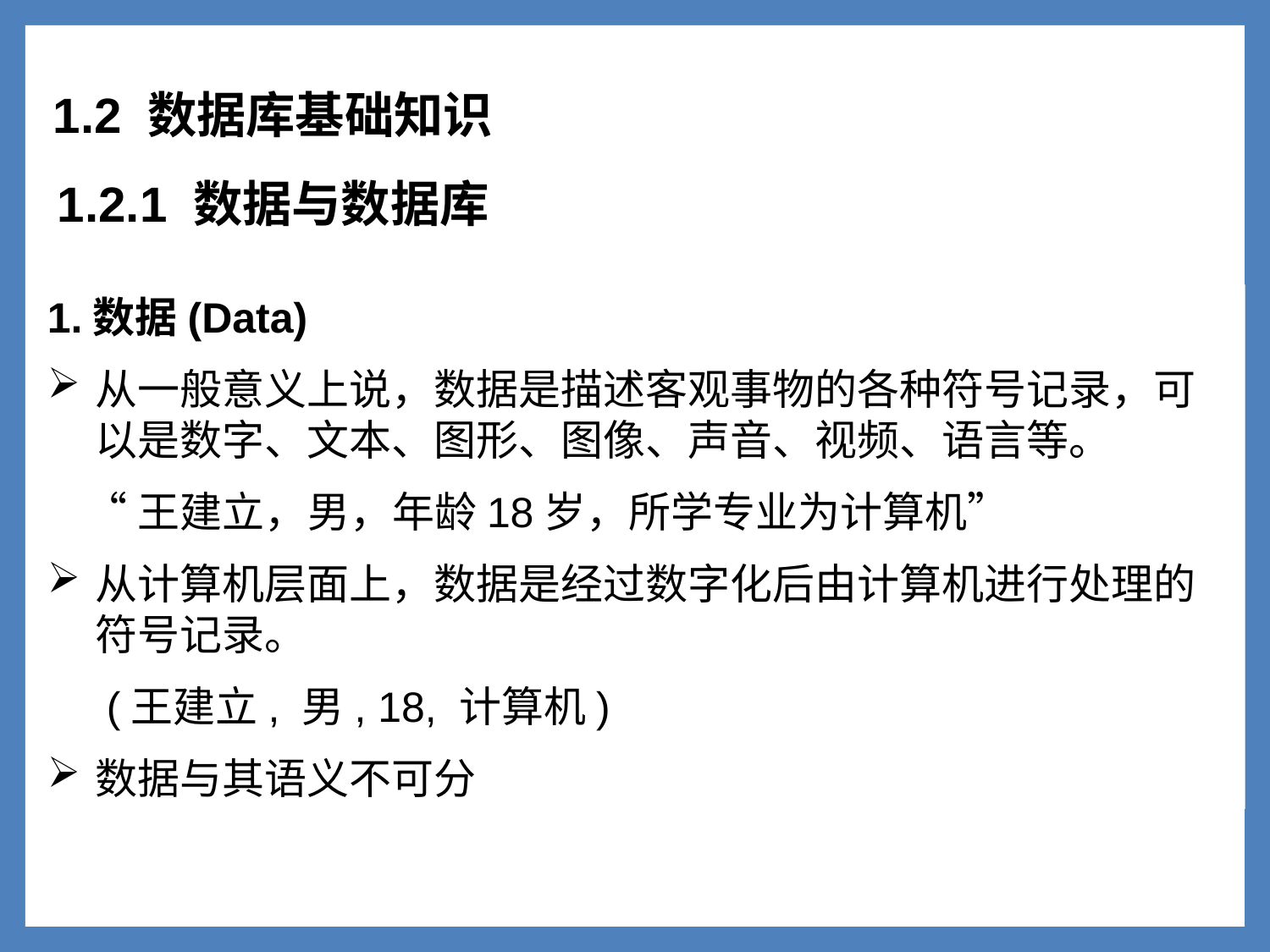

1.2 数据库基础知识
1.2.1 数据与数据库
1.数据(Data)
从一般意义上说，数据是描述客观事物的各种符号记录，可以是数字、文本、图形、图像、声音、视频、语言等。
    “王建立，男，年龄18岁，所学专业为计算机”
从计算机层面上，数据是经过数字化后由计算机进行处理的符号记录。
     (王建立, 男, 18, 计算机)
数据与其语义不可分